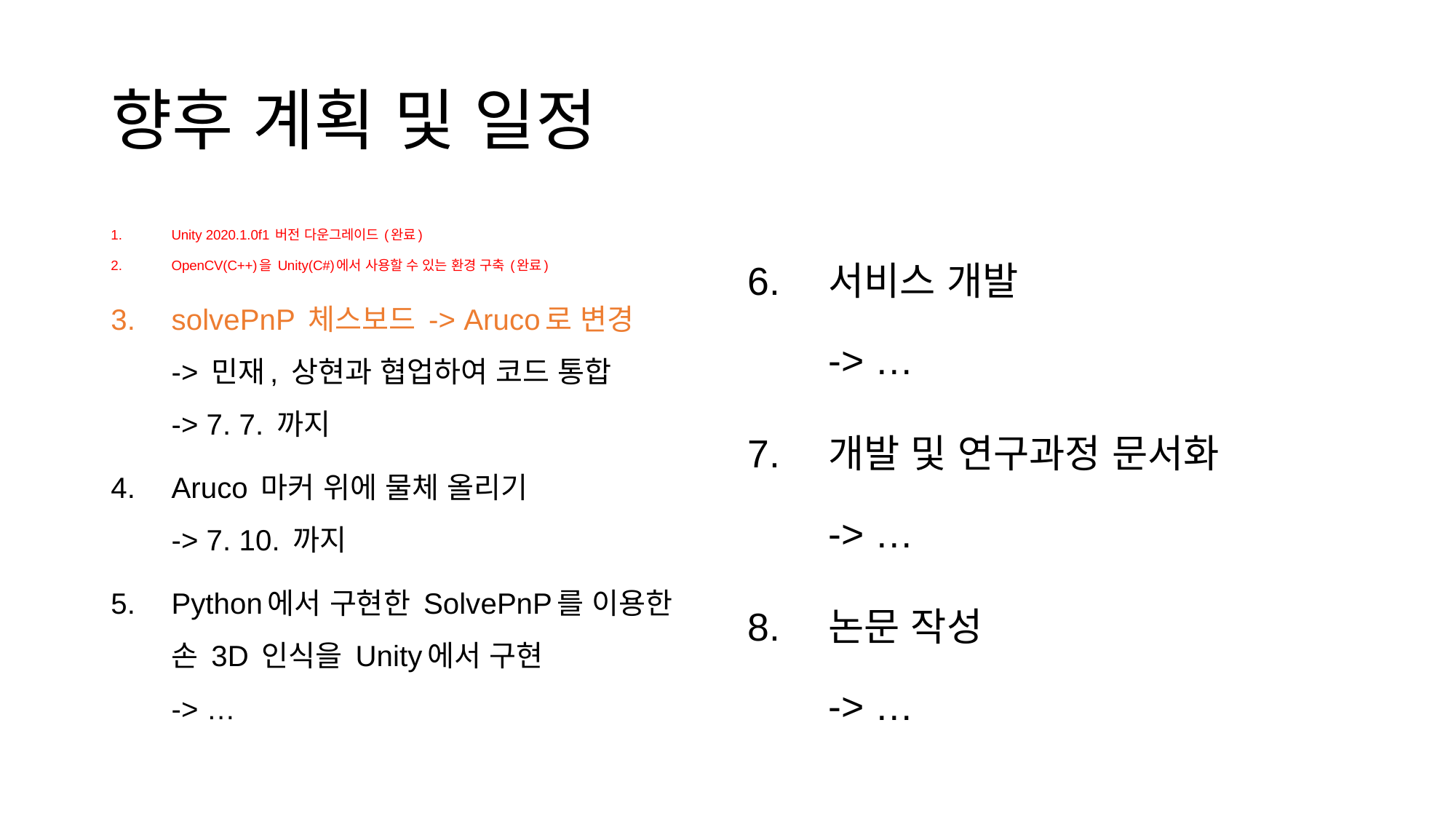

# 향후 계획 및 일정
Unity 2020.1.0f1 버전 다운그레이드 (완료)
OpenCV(C++)을 Unity(C#)에서 사용할 수 있는 환경 구축 (완료)
solvePnP 체스보드 -> Aruco로 변경
-> 민재, 상현과 협업하여 코드 통합
-> 7. 7. 까지
Aruco 마커 위에 물체 올리기
-> 7. 10. 까지
Python에서 구현한 SolvePnP를 이용한 손 3D 인식을 Unity에서 구현
-> …
서비스 개발
-> …
개발 및 연구과정 문서화
-> …
논문 작성
-> …